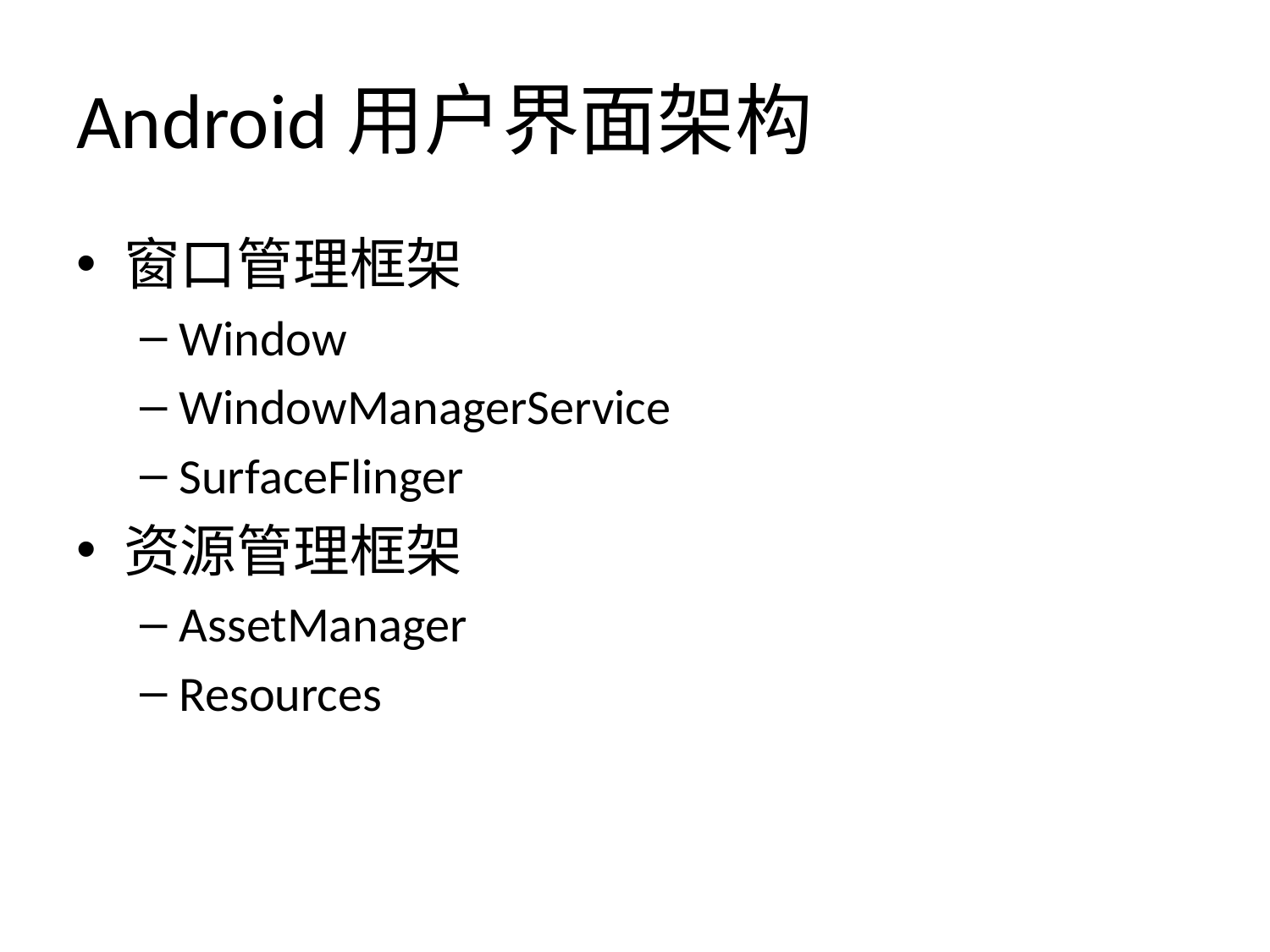

# Android用户界面架构
窗口管理框架
Window
WindowManagerService
SurfaceFlinger
资源管理框架
AssetManager
Resources